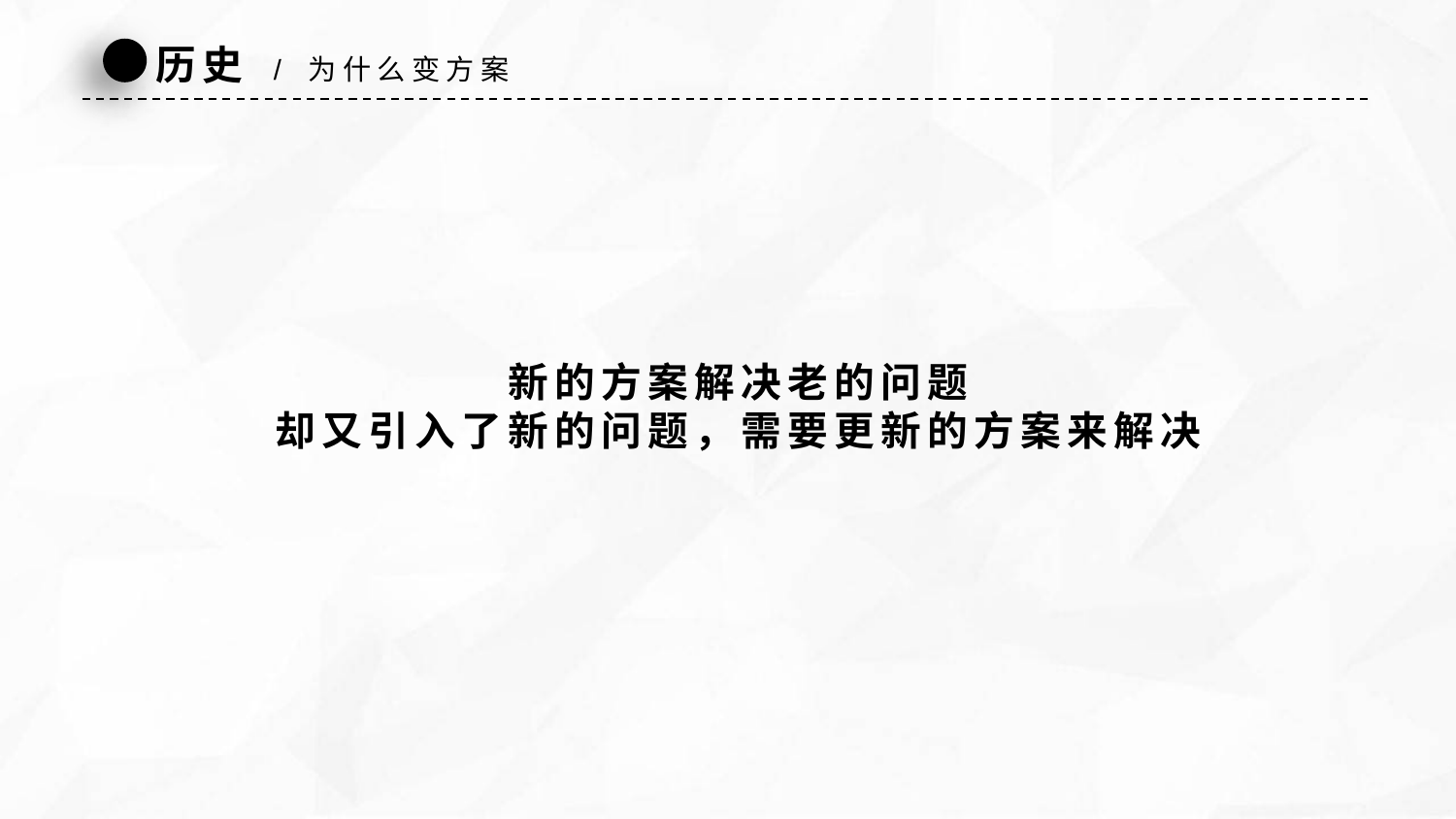

历史 / 为什么变方案

新的方案解决老的问题
却又引入了新的问题，需要更新的方案来解决
延时符